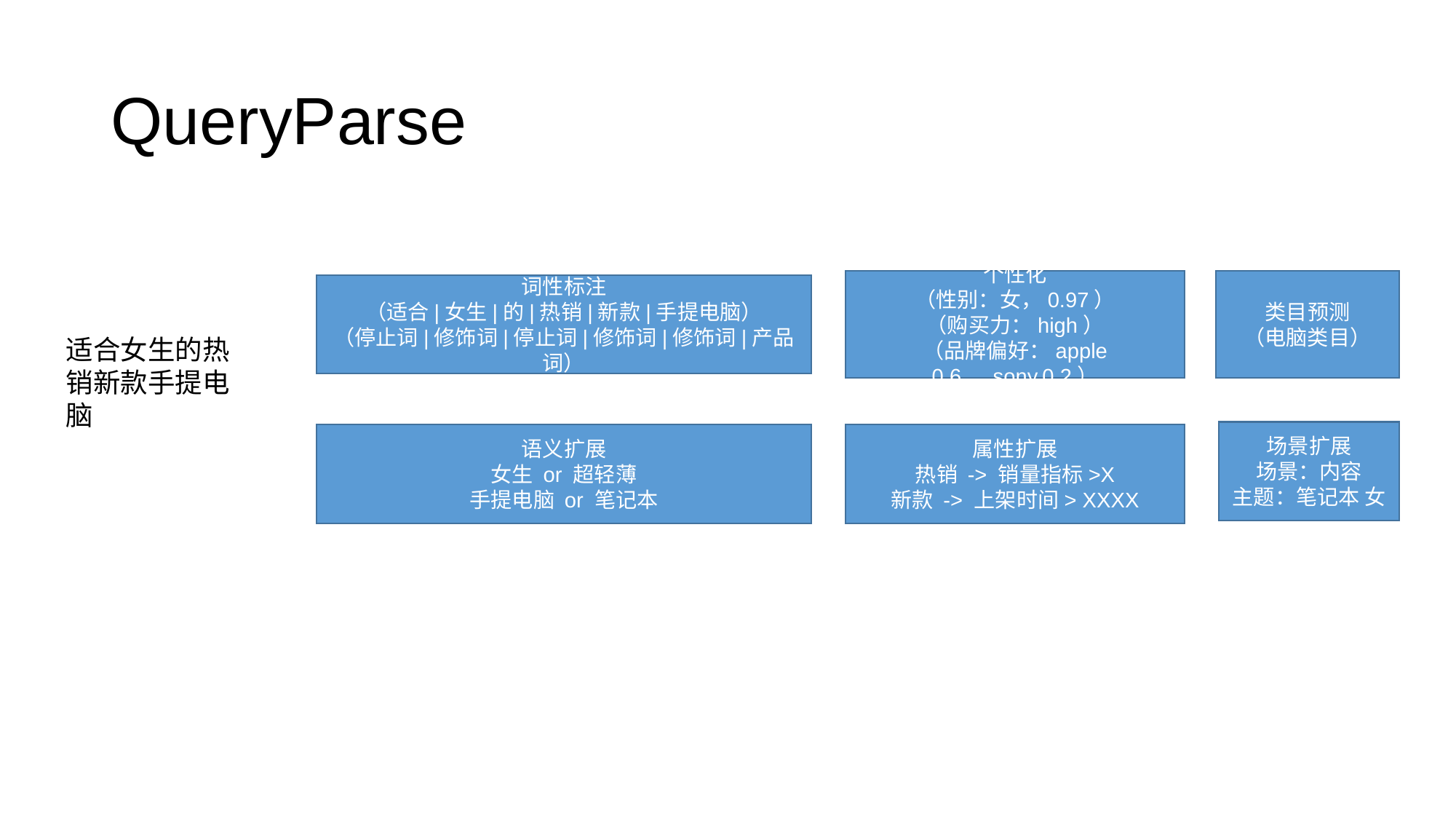

# QueryParse
类目预测
（电脑类目）
个性化
（性别：女，0.97）
（购买力：high）
（品牌偏好：apple 0.6，sony,0.2）
词性标注
（适合|女生|的|热销|新款|手提电脑）
（停止词|修饰词|停止词|修饰词|修饰词|产品词）
适合女生的热销新款手提电脑
场景扩展
场景：内容
主题：笔记本 女
属性扩展
热销 -> 销量指标>X
新款 -> 上架时间> XXXX
语义扩展
女生 or 超轻薄
手提电脑 or 笔记本